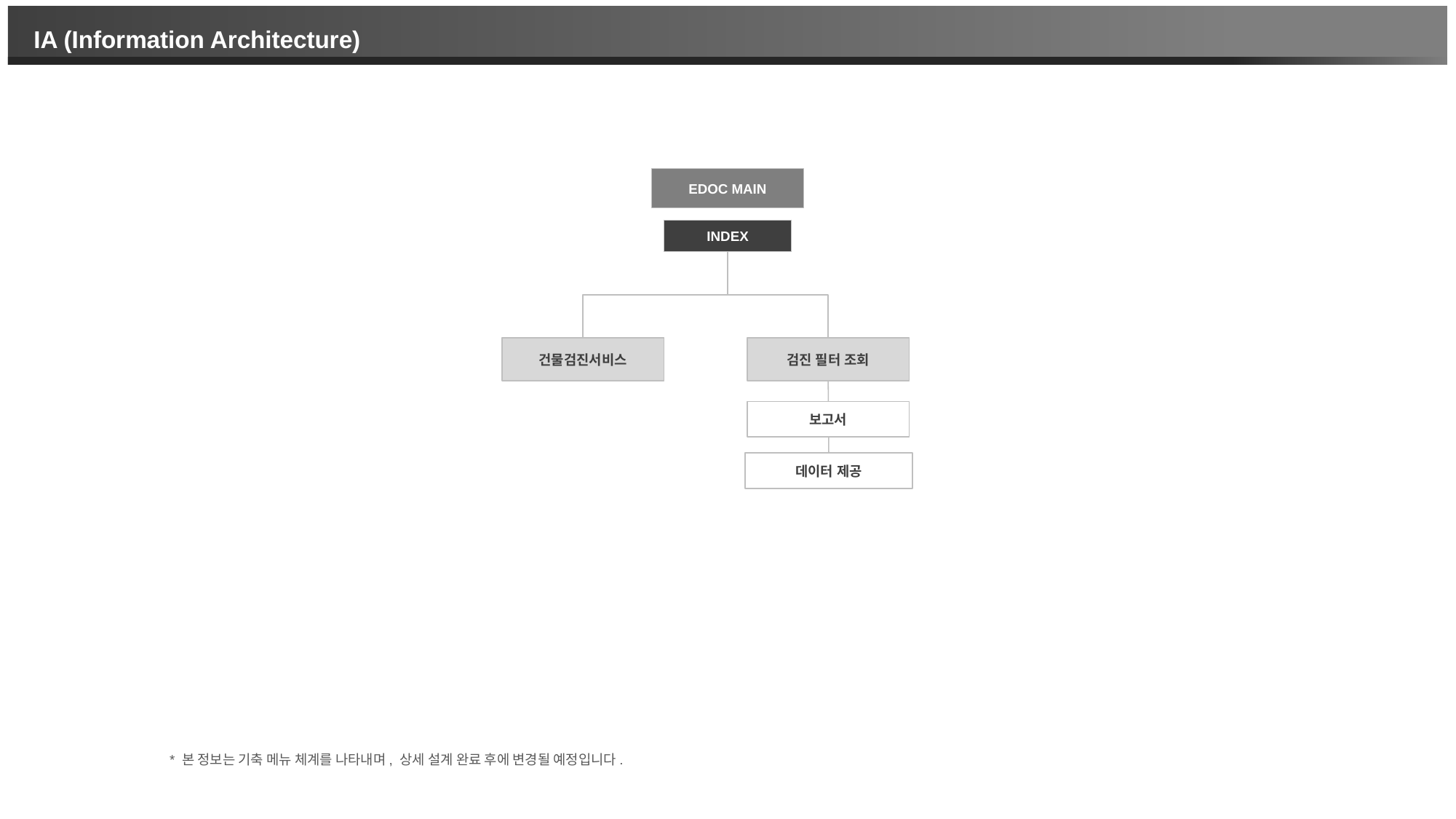

IA (Information Architecture)
EDOC MAIN
INDEX
건물검진서비스
검진 필터 조회
보고서
데이터 제공
* 본 정보는 기축 메뉴 체계를 나타내며, 상세 설계 완료 후에 변경될 예정입니다.